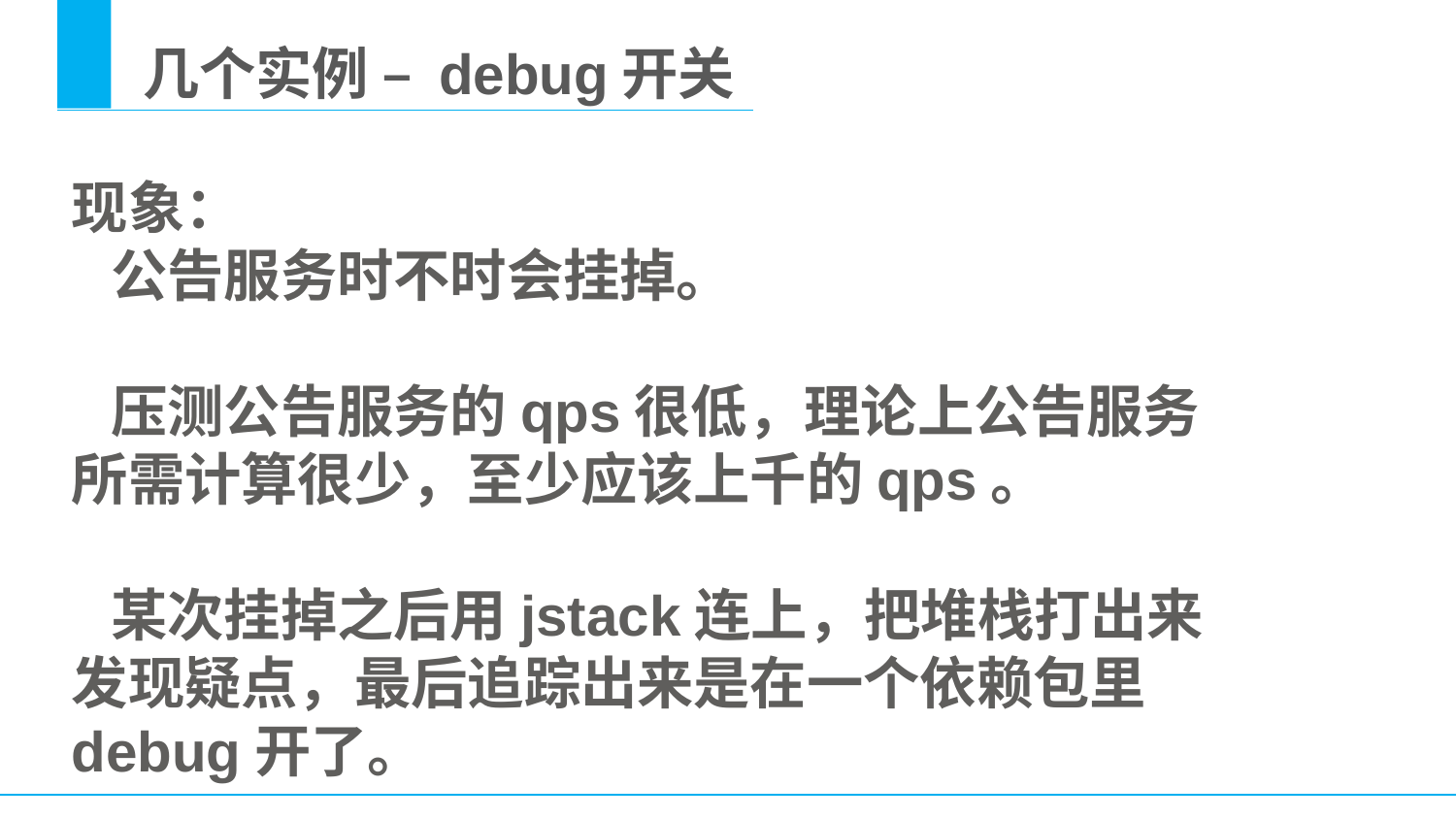

几个实例 – debug开关
现象：
  公告服务时不时会挂掉。

  压测公告服务的qps很低，理论上公告服务所需计算很少，至少应该上千的qps。
  某次挂掉之后用jstack连上，把堆栈打出来发现疑点，最后追踪出来是在一个依赖包里debug开了。